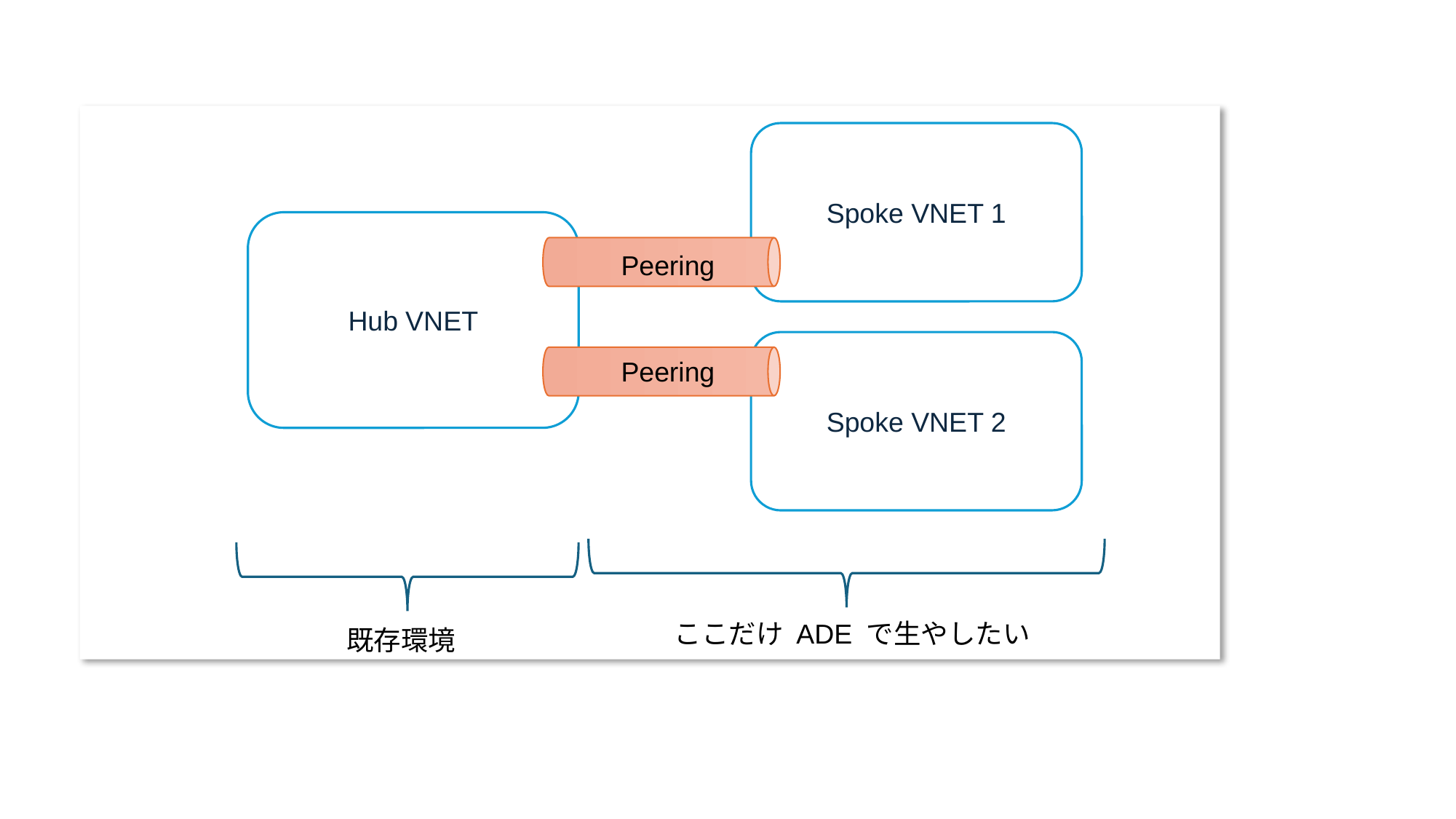

Spoke VNET 1

Hub VNET
Peering

Spoke VNET 2
Peering

ここだけ ADE で生やしたい
既存環境